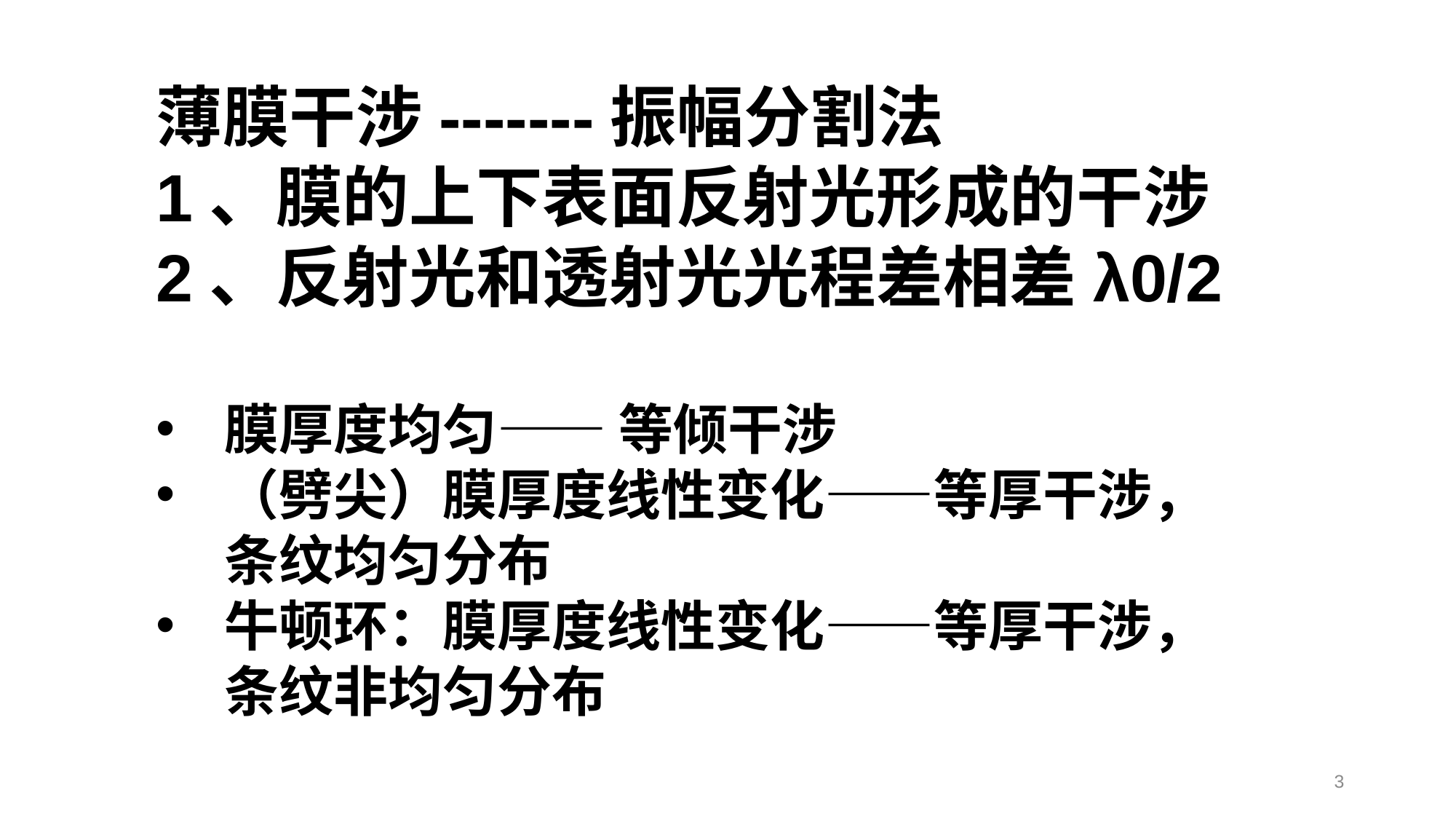

薄膜干涉-------振幅分割法
1、膜的上下表面反射光形成的干涉
2、反射光和透射光光程差相差λ0/2

膜厚度均匀—— 等倾干涉
（劈尖）膜厚度线性变化——等厚干涉，条纹均匀分布
牛顿环：膜厚度线性变化——等厚干涉，条纹非均匀分布
3